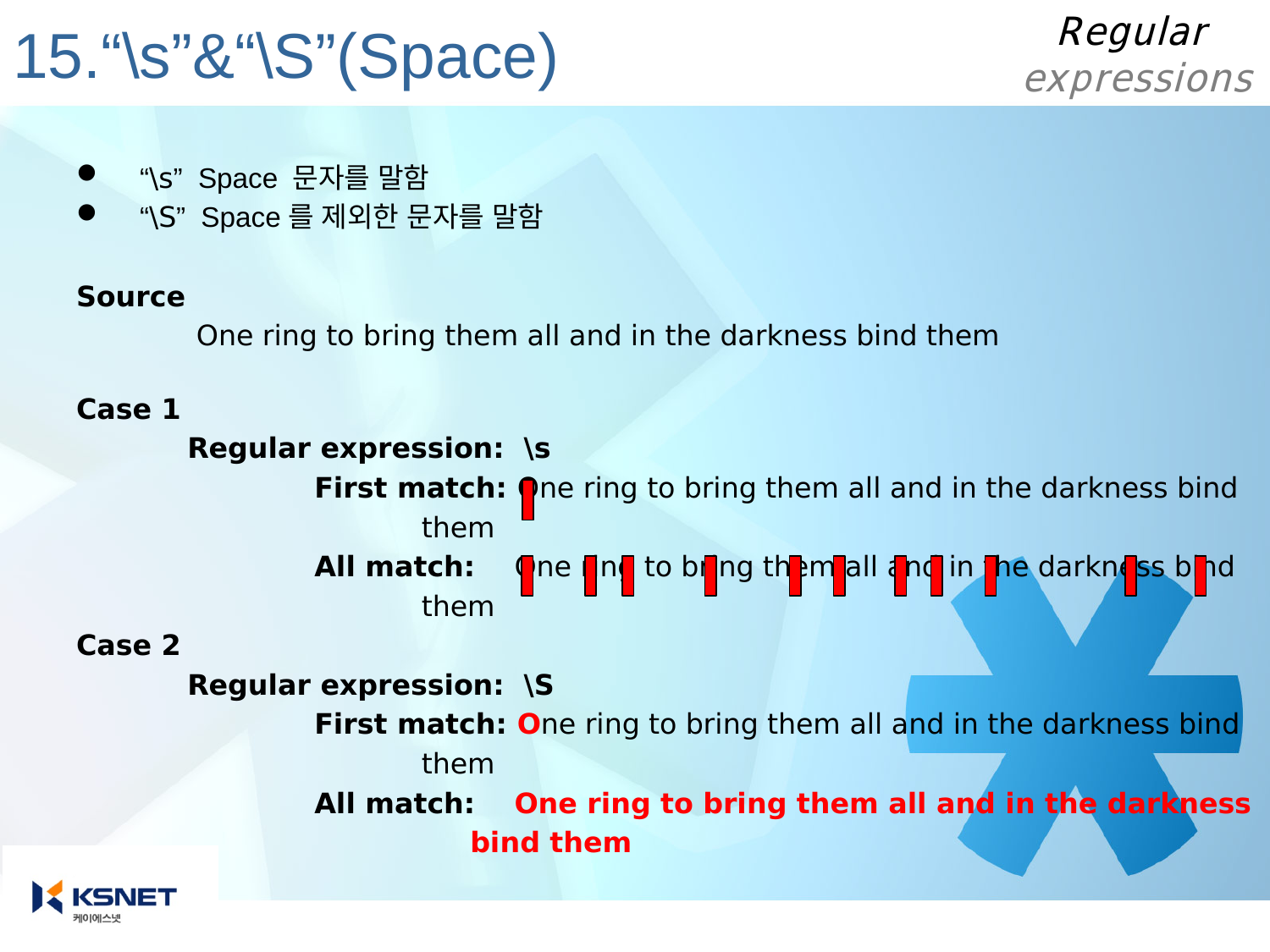

# 15.“\s”&“\S”(Space)

“\s”  Space 문자를 말함
“\S”  Space를 제외한 문자를 말함

Source
		 One ring to bring them all and in the darkness bind them
Case 1
		Regular expression:  \s
			First match: One ring to bring them all and in the darkness bind
                                              them
			All match:    One ring to bring them all and in the darkness bind
                                              them
Case 2
		Regular expression:  \S
			First match: One ring to bring them all and in the darkness bind
                                              them
			All match:    One ring to bring them all and in the darkness
                                               bind them